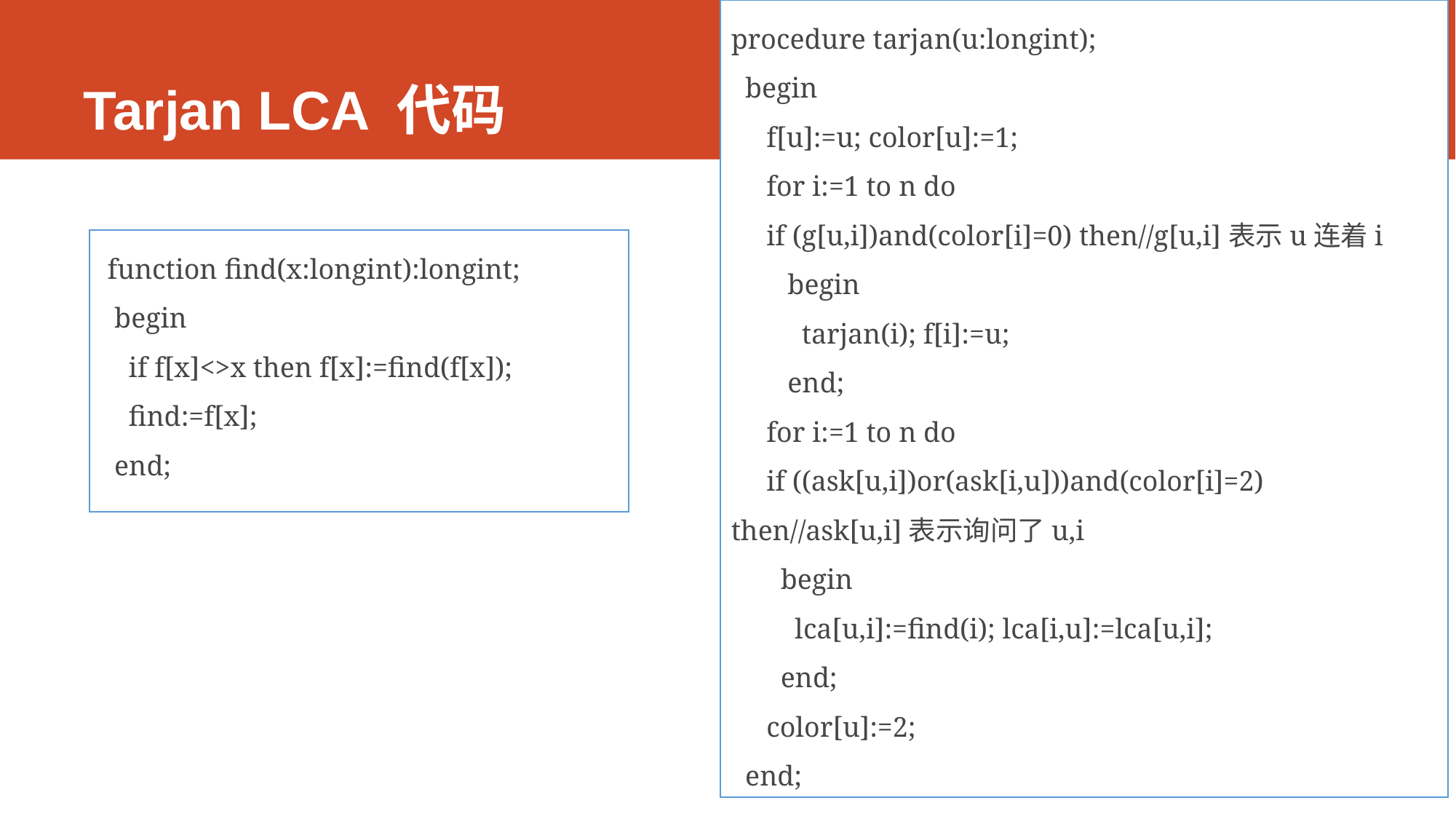

procedure tarjan(u:longint);
  begin
     f[u]:=u; color[u]:=1;
     for i:=1 to n do
     if (g[u,i])and(color[i]=0) then//g[u,i]表示u连着i
        begin
          tarjan(i); f[i]:=u;
        end;
     for i:=1 to n do
     if ((ask[u,i])or(ask[i,u]))and(color[i]=2) then//ask[u,i]表示询问了u,i
       begin
         lca[u,i]:=find(i); lca[i,u]:=lca[u,i];
       end;
     color[u]:=2;
  end;
# Tarjan LCA 代码
 function find(x:longint):longint;
  begin
    if f[x]<>x then f[x]:=find(f[x]);
    find:=f[x];
  end;